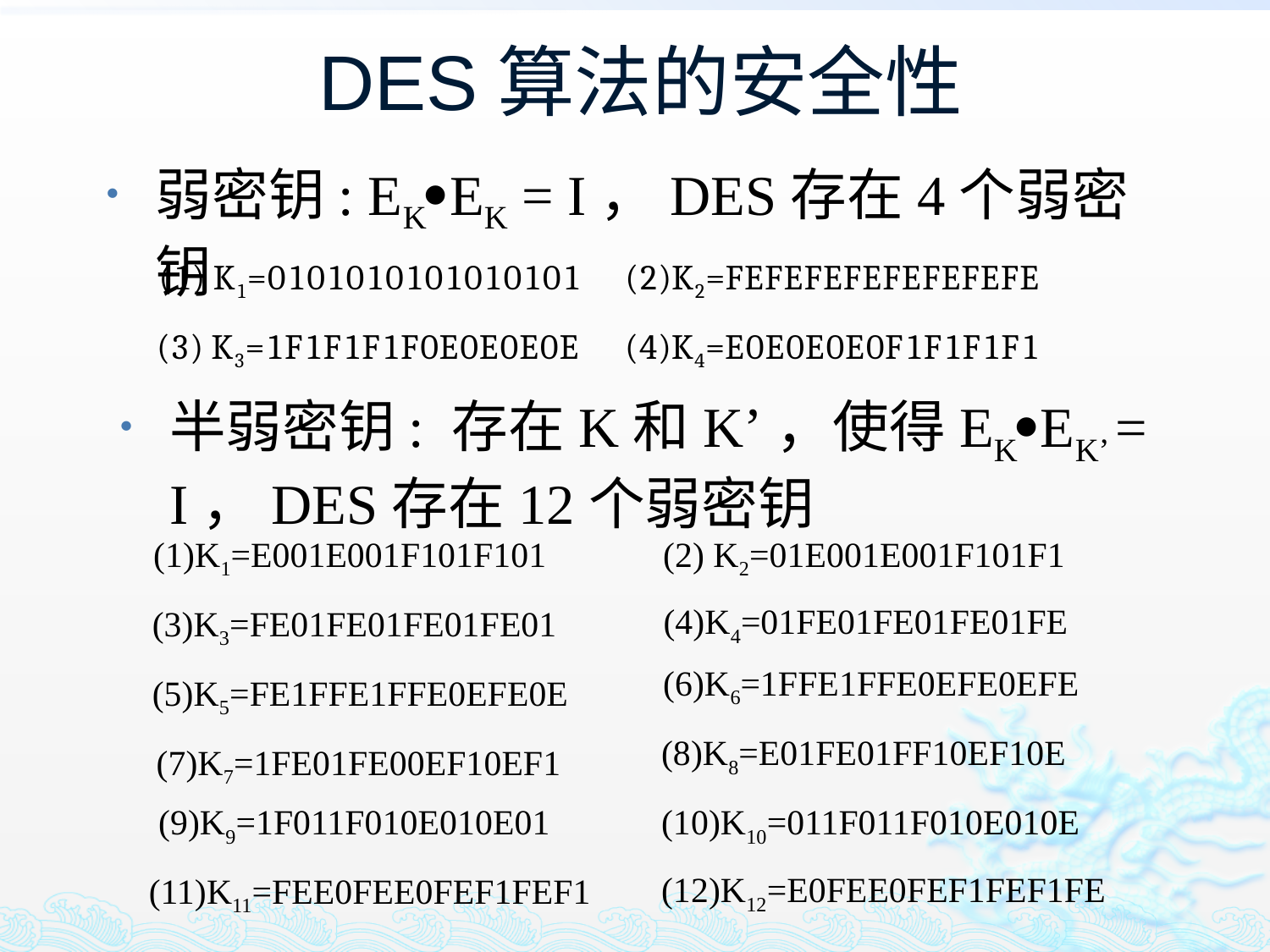

# DES算法的安全性
弱密钥: EK•EK = I，DES存在4个弱密钥
(1) K1=0101010101010101
(2)K2=FEFEFEFEFEFEFEFE
(3) K3=1F1F1F1F0E0E0E0E
(4)K4=E0E0E0E0F1F1F1F1

半弱密钥: 存在K和K’，使得EK•EK’ = I，DES存在12个弱密钥
(1)K1=E001E001F101F101
(2) K2=01E001E001F101F1
(4)K4=01FE01FE01FE01FE
(3)K3=FE01FE01FE01FE01
(6)K6=1FFE1FFE0EFE0EFE
(5)K5=FE1FFE1FFE0EFE0E
(8)K8=E01FE01FF10EF10E
(7)K7=1FE01FE00EF10EF1
(9)K9=1F011F010E010E01
(10)K10=011F011F010E010E
(12)K12=E0FEE0FEF1FEF1FE
(11)K11=FEE0FEE0FEF1FEF1